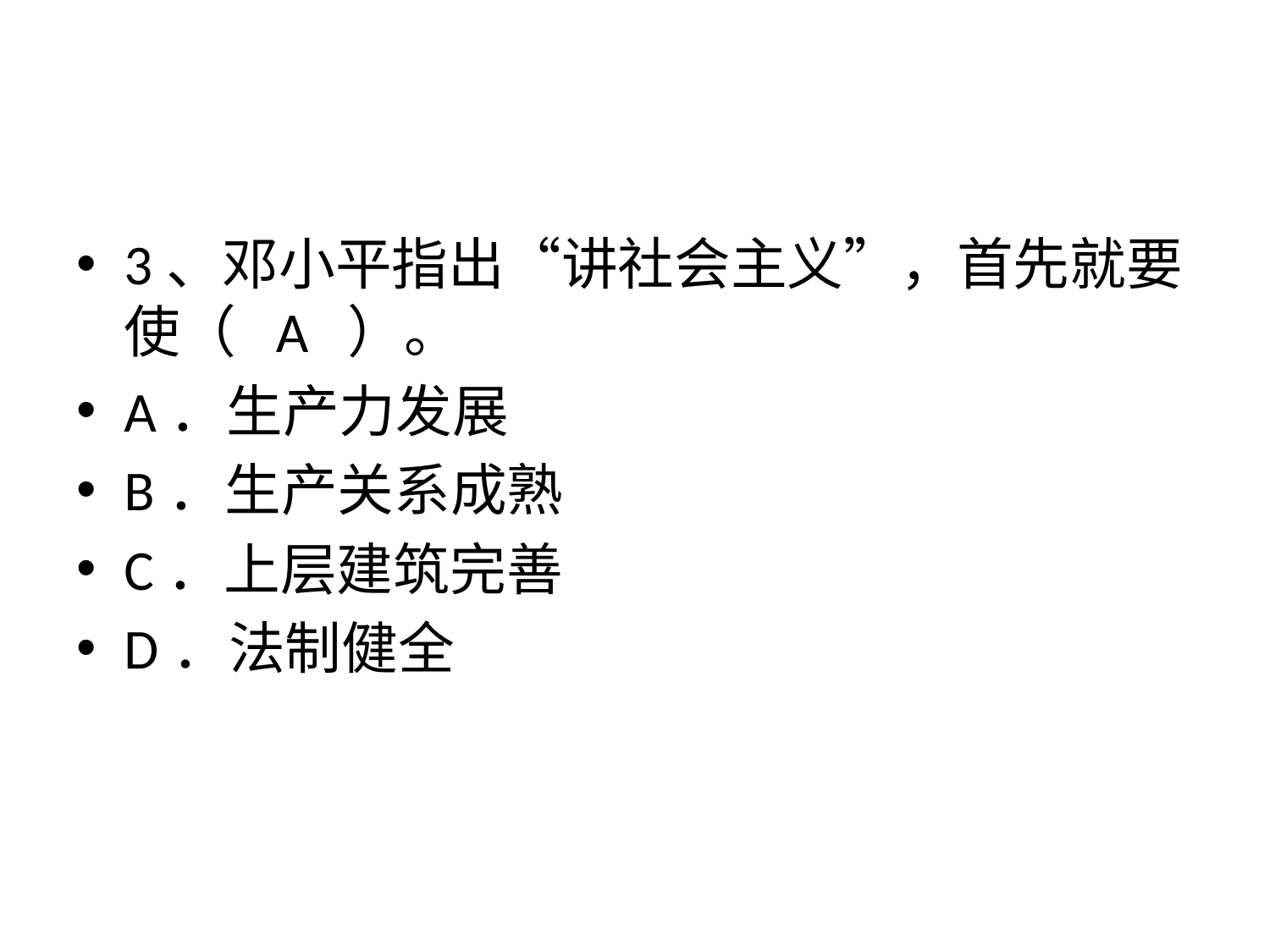

#
3、邓小平指出“讲社会主义”，首先就要使（  A  ）。
A．生产力发展
B．生产关系成熟
C．上层建筑完善
D．法制健全